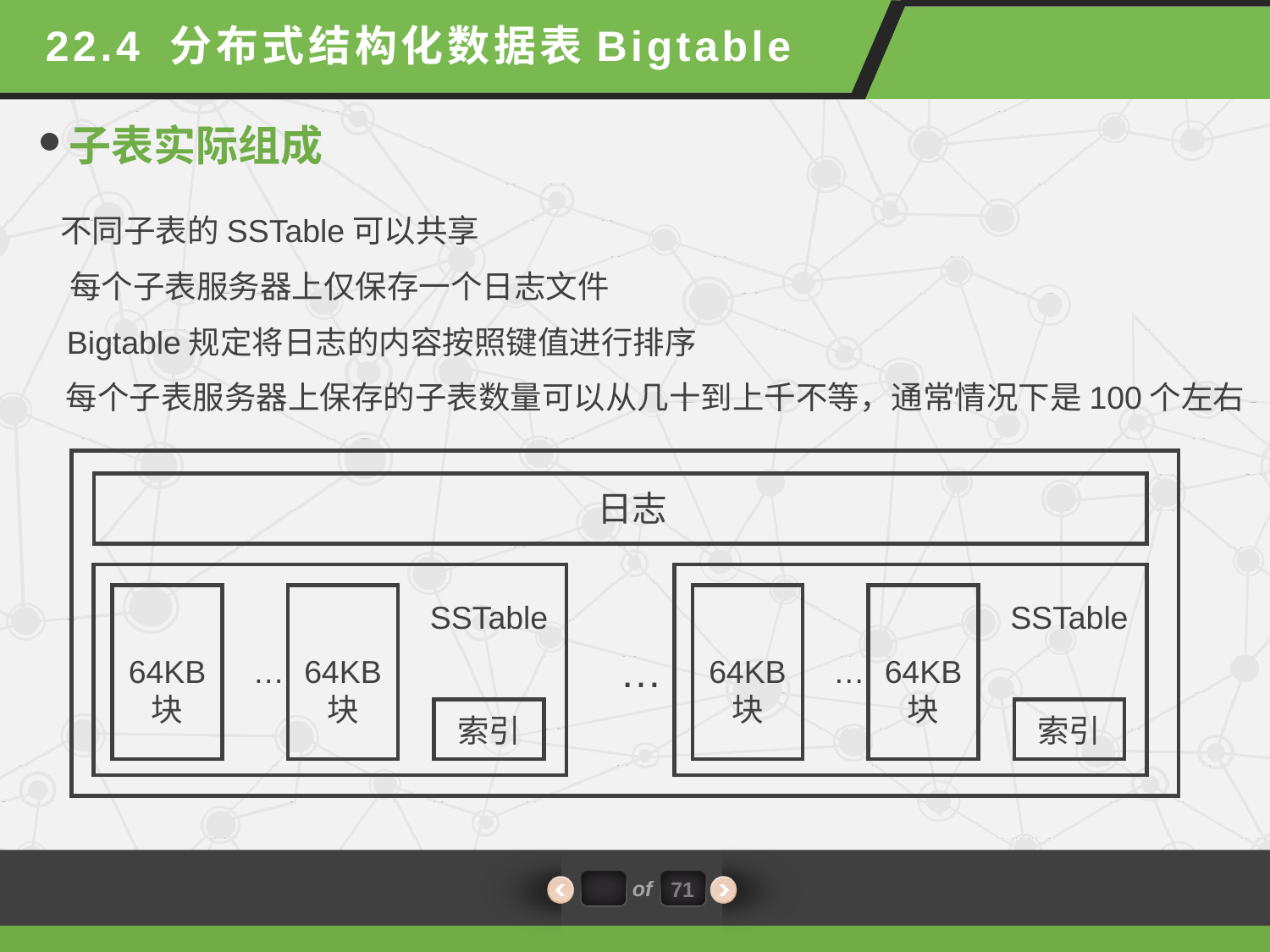

22.4 分布式结构化数据表Bigtable
子表实际组成

不同子表的SSTable可以共享
每个子表服务器上仅保存一个日志文件
Bigtable规定将日志的内容按照键值进行排序
每个子表服务器上保存的子表数量可以从几十到上千不等，通常情况下是100个左右

日志

SSTable
64KB
块
…
64KB
块

索引

SSTable
64KB
块
…
64KB
块

索引
…
43